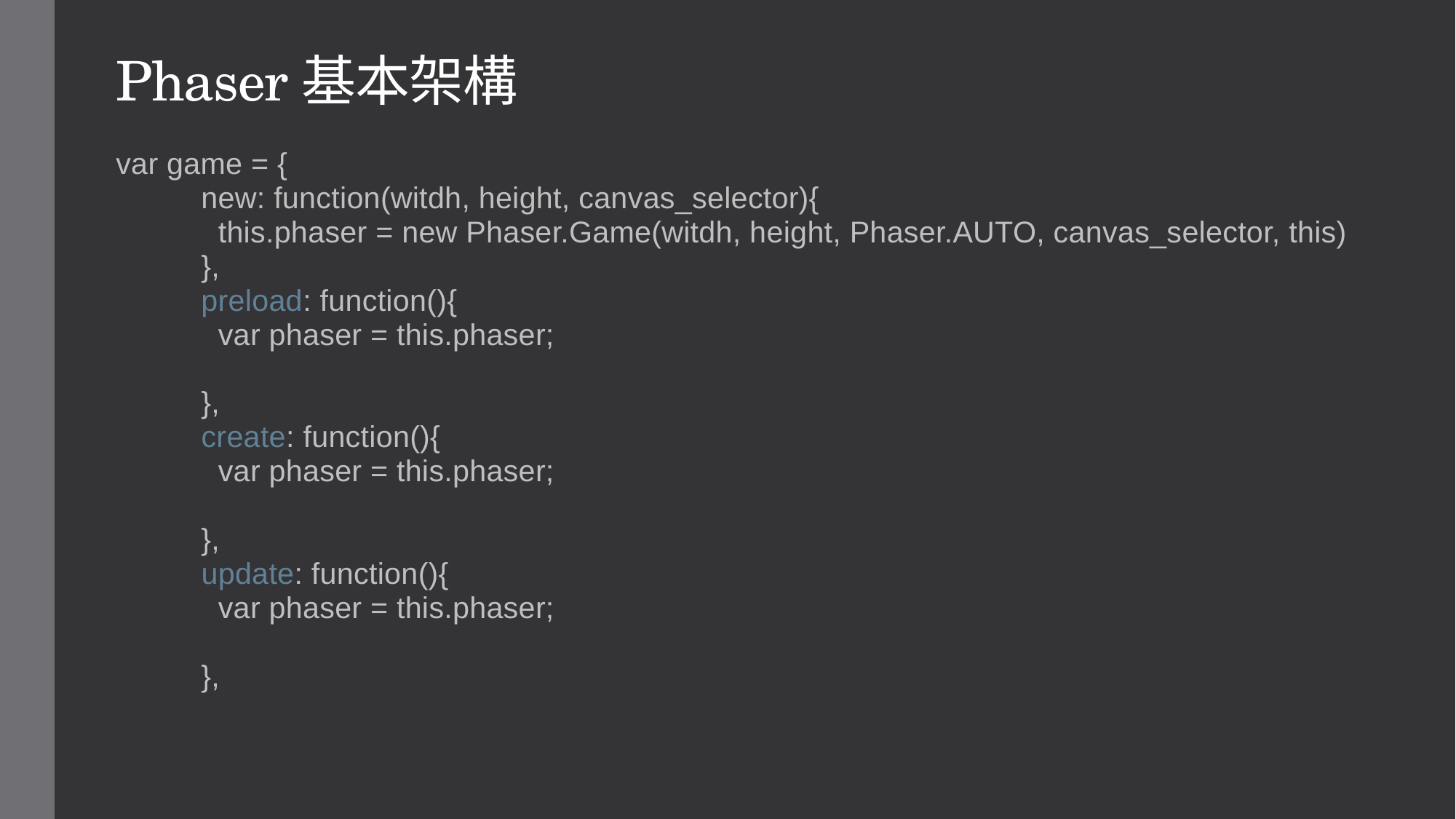

# Phaser基本架構
var game = {  
          new: function(witdh, height, canvas_selector){  
            this.phaser = new Phaser.Game(witdh, height, Phaser.AUTO, canvas_selector, this)  
          },  
          preload: function(){  
            var phaser = this.phaser;  
              
          },  
          create: function(){  
            var phaser = this.phaser;  
              
          },  
          update: function(){  
            var phaser = this.phaser;  
              
          },